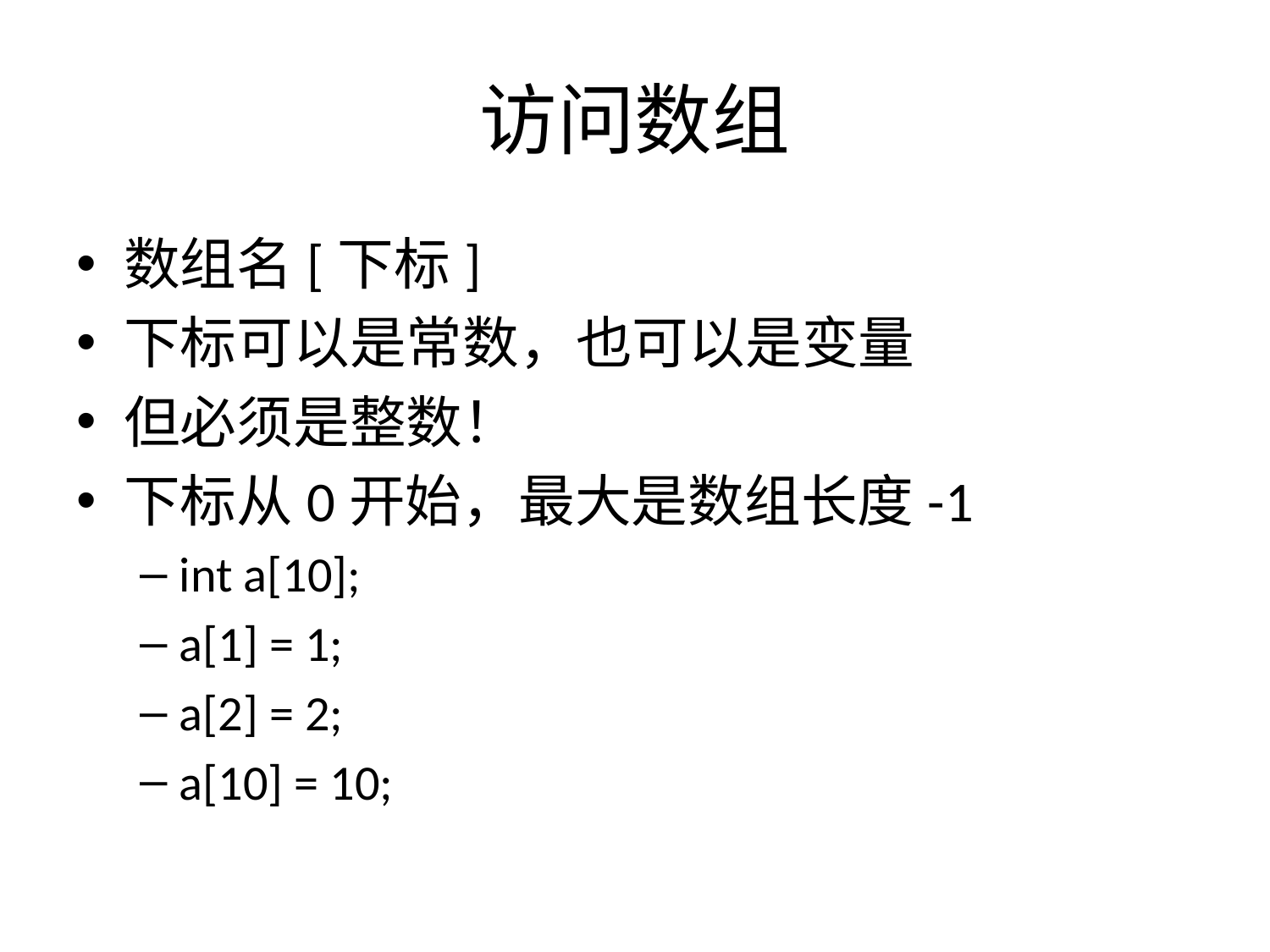

# 访问数组
数组名[下标]
下标可以是常数，也可以是变量
但必须是整数！
下标从0开始，最大是数组长度-1
int a[10];
a[1] = 1;
a[2] = 2;
a[10] = 10;